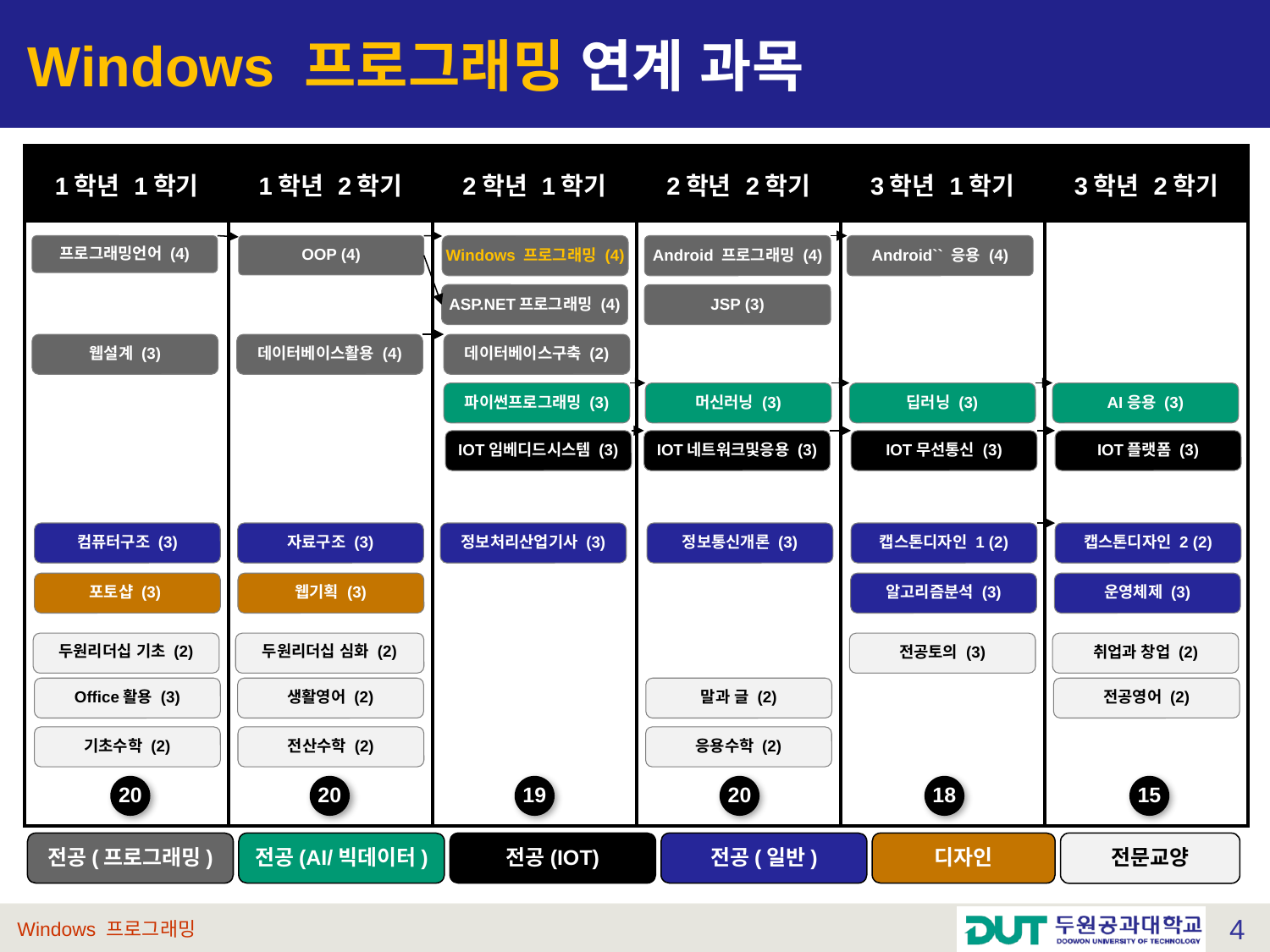

# Windows 프로그래밍 연계 과목
| 1학년 1학기 | 1학년 2학기 | 2학년 1학기 | 2학년 2학기 | 3학년 1학기 | 3학년 2학기 |
| --- | --- | --- | --- | --- | --- |
|  |  |  |  |  |  |
프로그래밍언어 (4)
OOP (4)
Windows 프로그래밍 (4)
Android 프로그래밍 (4)
Android`` 응용 (4)
ASP.NET프로그래밍 (4)
JSP (3)
웹설계 (3)
데이터베이스활용 (4)
데이터베이스구축 (2)
파이썬프로그래밍 (3)
머신러닝 (3)
딥러닝 (3)
AI응용 (3)
IOT임베디드시스템 (3)
IOT네트워크및응용 (3)
IOT무선통신 (3)
IOT플랫폼 (3)
컴퓨터구조 (3)
자료구조 (3)
정보처리산업기사 (3)
정보통신개론 (3)
캡스톤디자인 1 (2)
캡스톤디자인 2 (2)
포토샵 (3)
웹기획 (3)
알고리즘분석 (3)
운영체제 (3)
두원리더십 기초 (2)
두원리더십 심화 (2)
전공토의 (3)
취업과 창업 (2)
Office활용 (3)
생활영어 (2)
말과 글 (2)
전공영어 (2)
기초수학 (2)
전산수학 (2)
응용수학 (2)
20

20

19

20

18

15

전공(프로그래밍)
전공(AI/빅데이터)
전공(IOT)
전공(일반)
디자인
전문교양